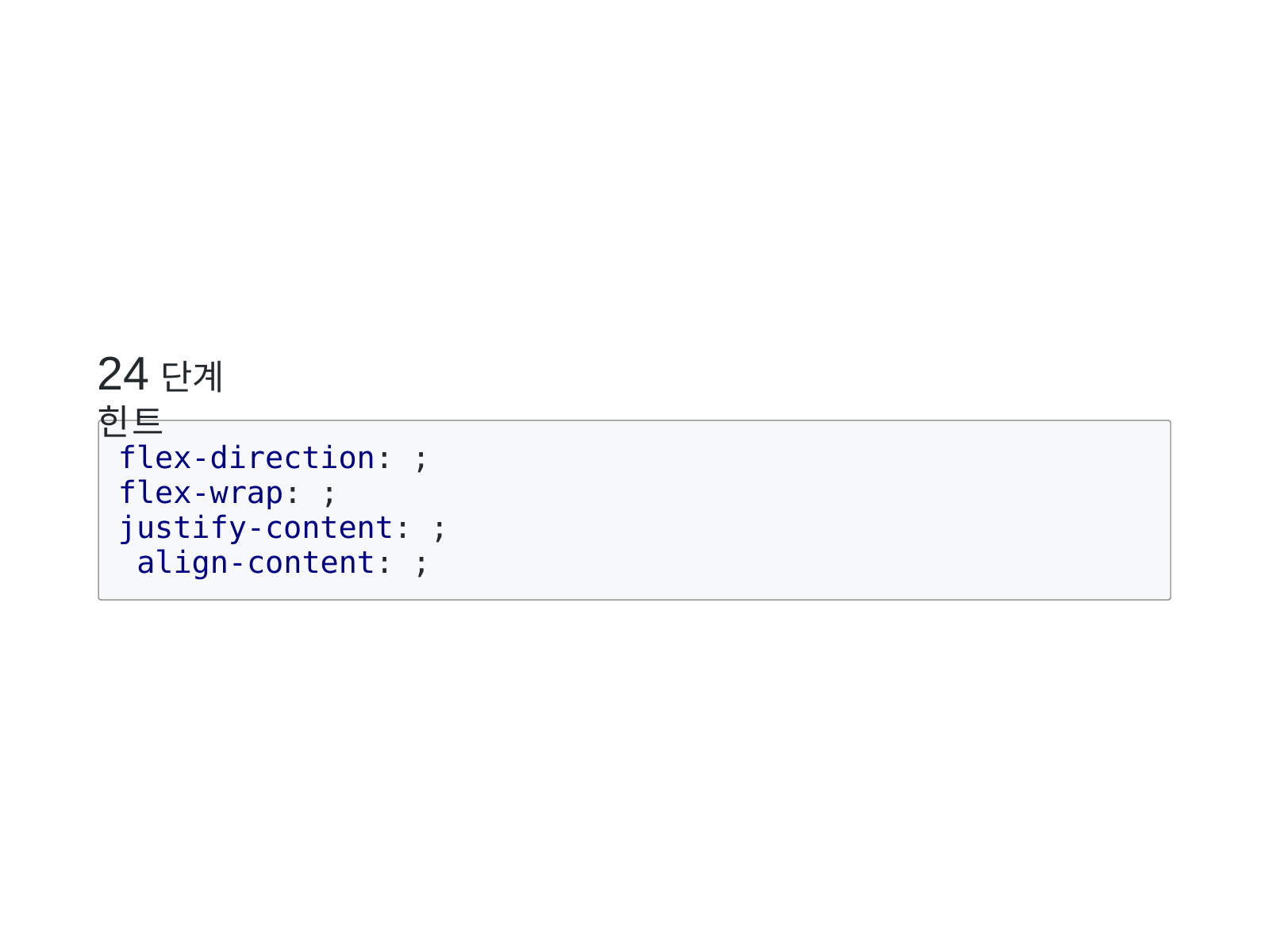

# 24단계 힌트

flex-direction: ;  flex-wrap: ;  justify-content: ;  align-content: ;